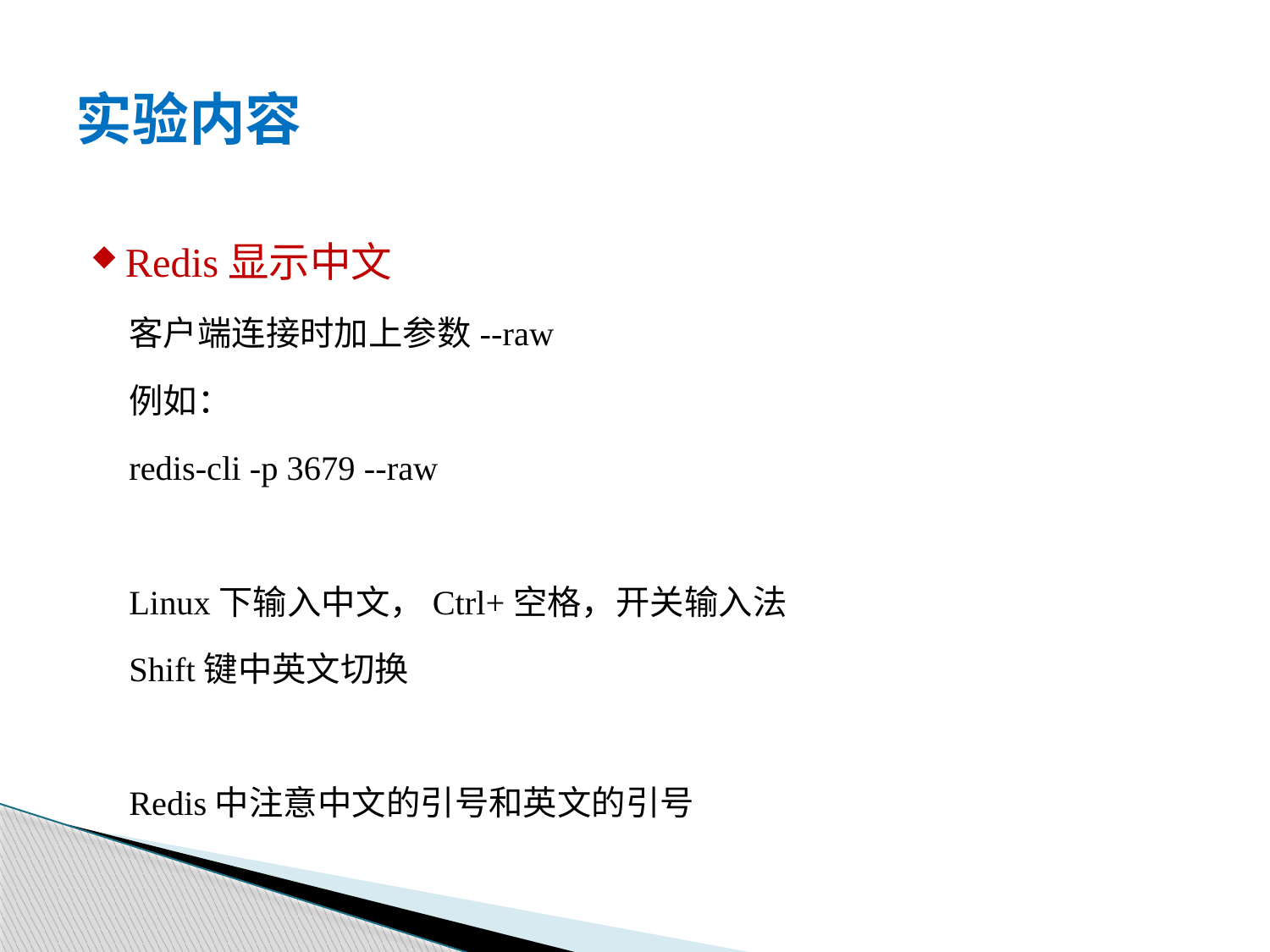

# 实验内容
Redis显示中文
客户端连接时加上参数--raw
例如：
redis-cli -p 3679 --raw

Linux下输入中文，Ctrl+空格，开关输入法
Shift键中英文切换

Redis中注意中文的引号和英文的引号